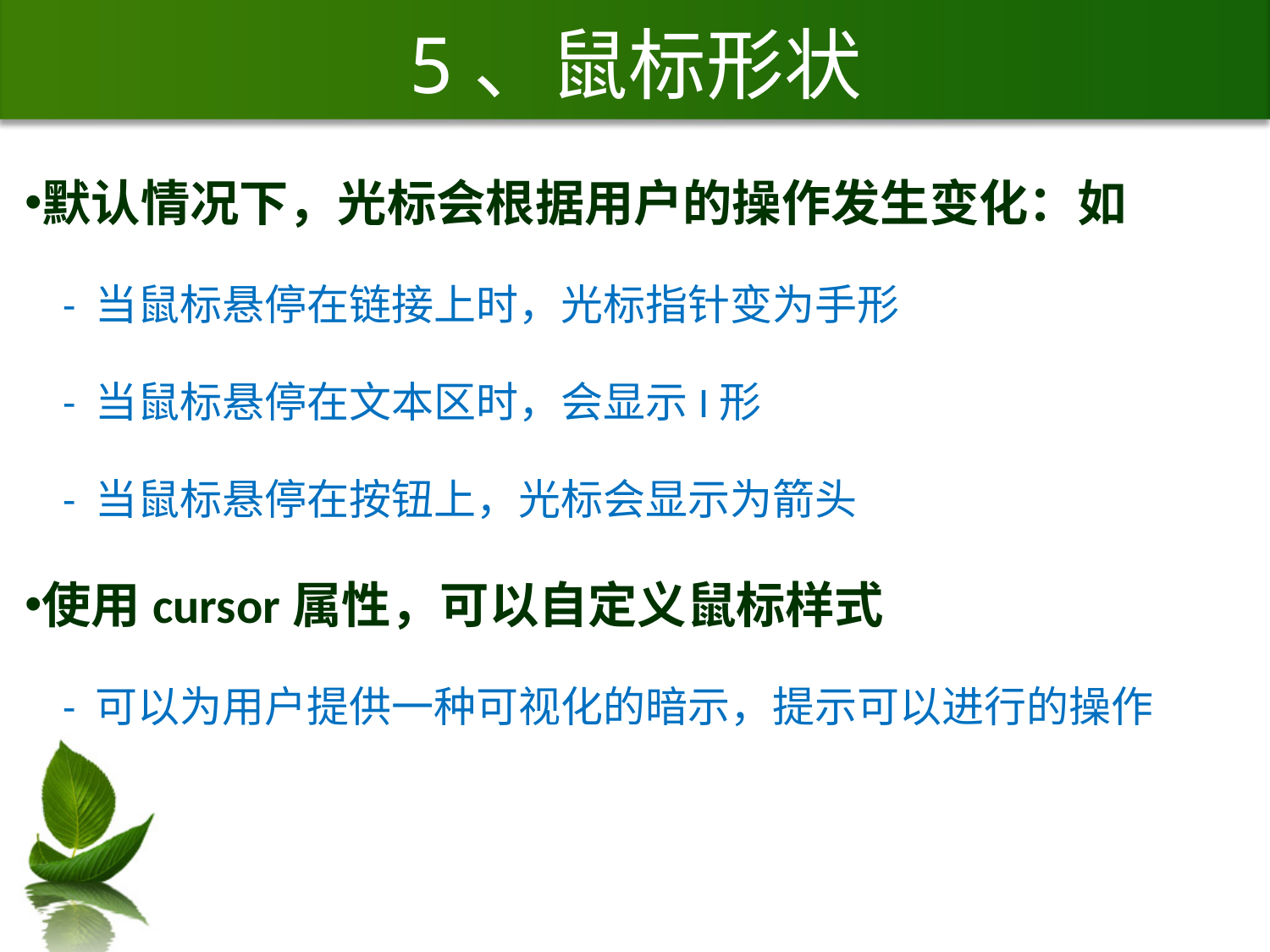

# 5、鼠标形状
默认情况下，光标会根据用户的操作发生变化：如
    - 当鼠标悬停在链接上时，光标指针变为手形
    - 当鼠标悬停在文本区时，会显示I形
    - 当鼠标悬停在按钮上，光标会显示为箭头
使用cursor属性，可以自定义鼠标样式
    - 可以为用户提供一种可视化的暗示，提示可以进行的操作